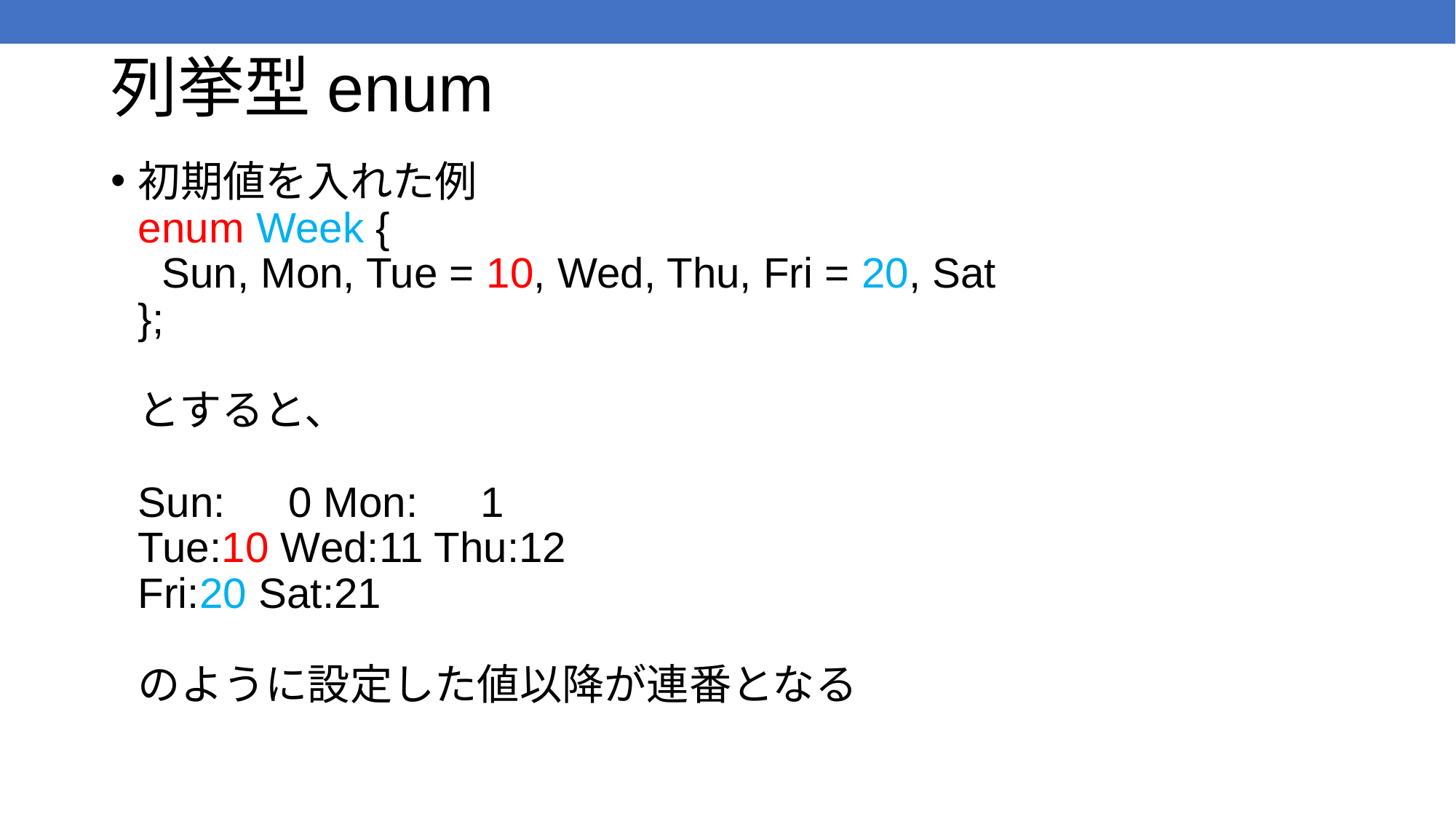

# 列挙型enum
初期値を入れた例
enum Week {
  Sun, Mon, Tue = 10, Wed, Thu, Fri = 20, Sat
};
とすると、
Sun:　0 Mon:　1
Tue:10 Wed:11 Thu:12
Fri:20 Sat:21
のように設定した値以降が連番となる